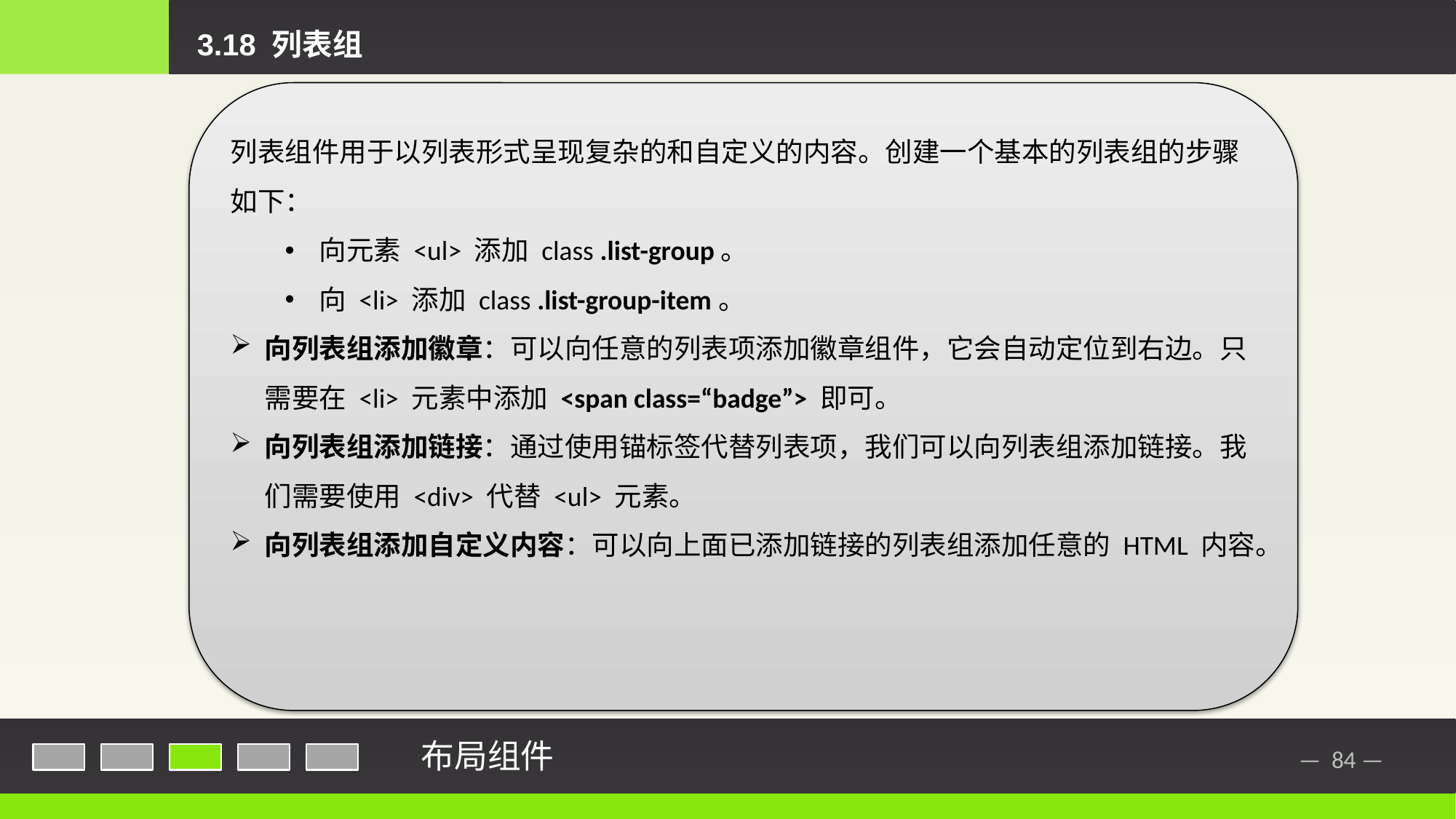

3.18 列表组
列表组件用于以列表形式呈现复杂的和自定义的内容。创建一个基本的列表组的步骤如下：
向元素 <ul> 添加 class .list-group。
向 <li> 添加 class .list-group-item。
向列表组添加徽章：可以向任意的列表项添加徽章组件，它会自动定位到右边。只需要在 <li> 元素中添加 <span class=“badge”> 即可。
向列表组添加链接：通过使用锚标签代替列表项，我们可以向列表组添加链接。我们需要使用 <div> 代替 <ul> 元素。
向列表组添加自定义内容：可以向上面已添加链接的列表组添加任意的 HTML 内容。